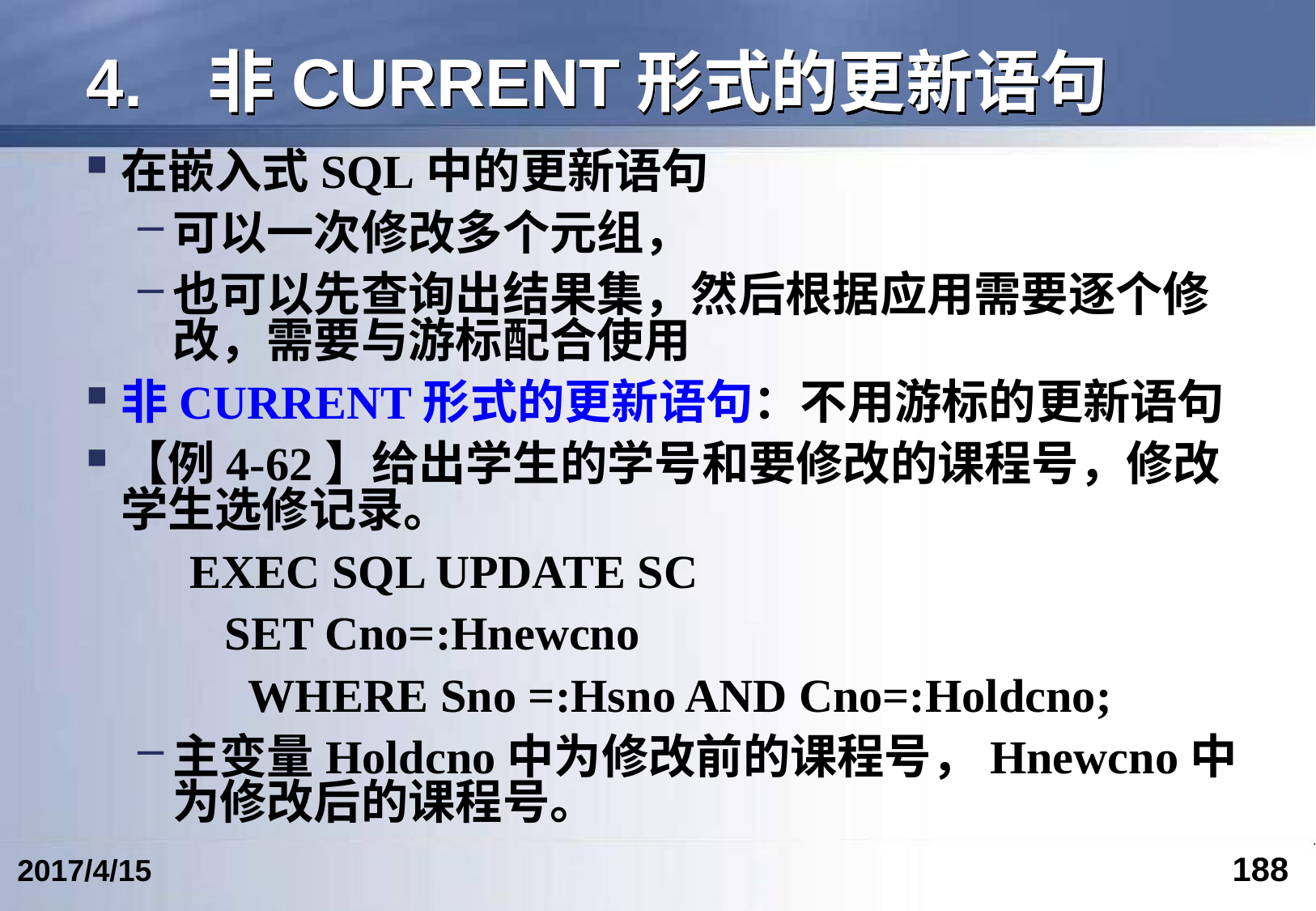

# 4.	非CURRENT形式的更新语句
在嵌入式SQL中的更新语句
可以一次修改多个元组，
也可以先查询出结果集，然后根据应用需要逐个修改，需要与游标配合使用
非CURRENT形式的更新语句：不用游标的更新语句
【例4-62】给出学生的学号和要修改的课程号，修改学生选修记录。
EXEC SQL UPDATE SC
   SET Cno=:Hnewcno
     WHERE Sno =:Hsno AND Cno=:Holdcno;
主变量Holdcno中为修改前的课程号，Hnewcno中为修改后的课程号。
188
2017/4/15